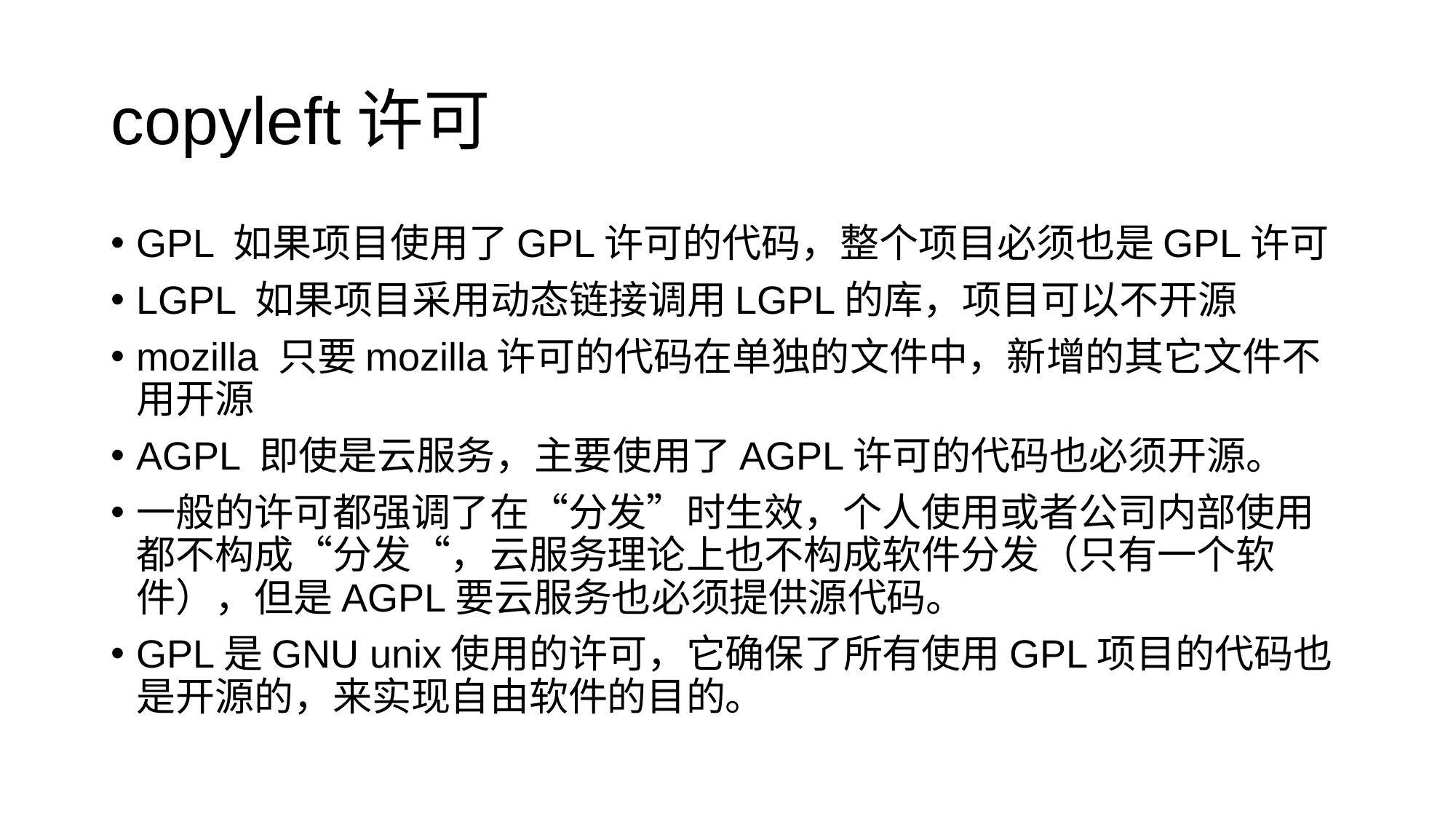

# copyleft许可
GPL 如果项目使用了GPL许可的代码，整个项目必须也是GPL许可
LGPL 如果项目采用动态链接调用LGPL的库，项目可以不开源
mozilla 只要mozilla许可的代码在单独的文件中，新增的其它文件不用开源
AGPL 即使是云服务，主要使用了AGPL许可的代码也必须开源。
一般的许可都强调了在“分发”时生效，个人使用或者公司内部使用都不构成“分发“，云服务理论上也不构成软件分发（只有一个软件），但是AGPL要云服务也必须提供源代码。
GPL是GNU unix使用的许可，它确保了所有使用GPL项目的代码也是开源的，来实现自由软件的目的。